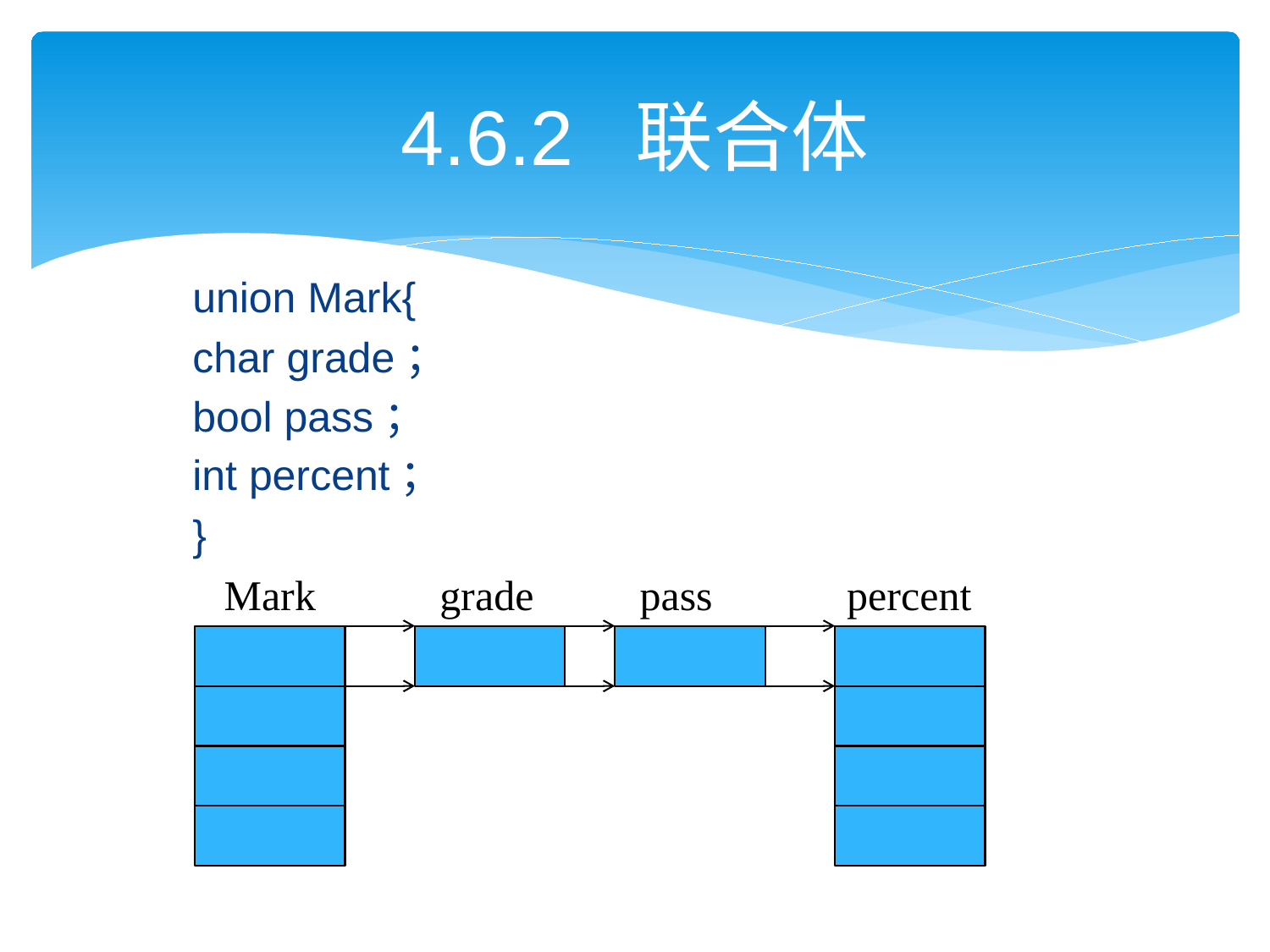

# 4.6.2  联合体
union Mark{
char grade；
bool pass；
int percent；
}
Mark
grade
pass
percent